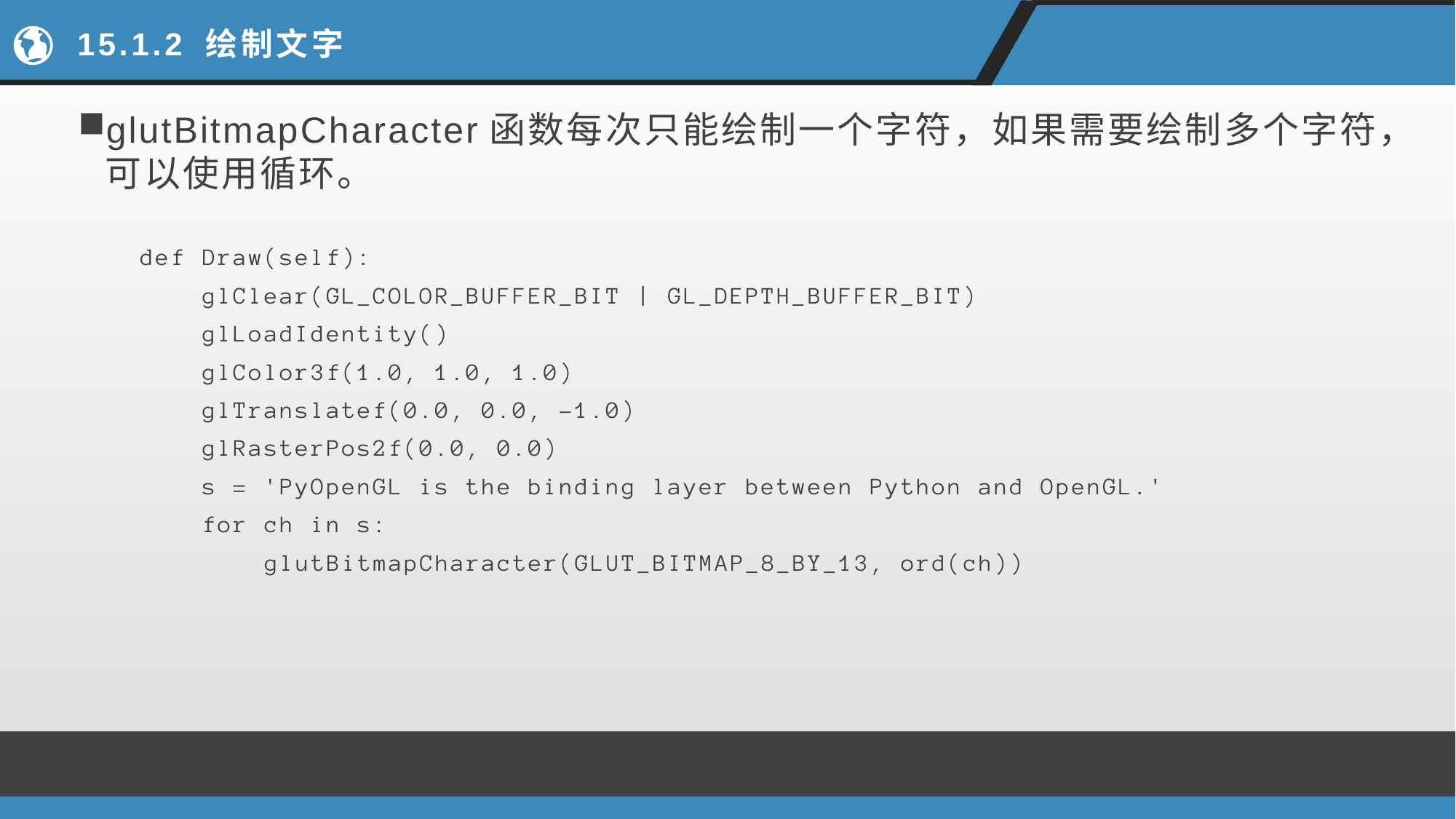

# 15.1.2 绘制文字

glutBitmapCharacter函数每次只能绘制一个字符，如果需要绘制多个字符，可以使用循环。

    def Draw(self):
        glClear(GL_COLOR_BUFFER_BIT | GL_DEPTH_BUFFER_BIT)
        glLoadIdentity()
        glColor3f(1.0, 1.0, 1.0)
        glTranslatef(0.0, 0.0, -1.0)
        glRasterPos2f(0.0, 0.0)
        s = 'PyOpenGL is the binding layer between Python and OpenGL.'
        for ch in s:
            glutBitmapCharacter(GLUT_BITMAP_8_BY_13, ord(ch))